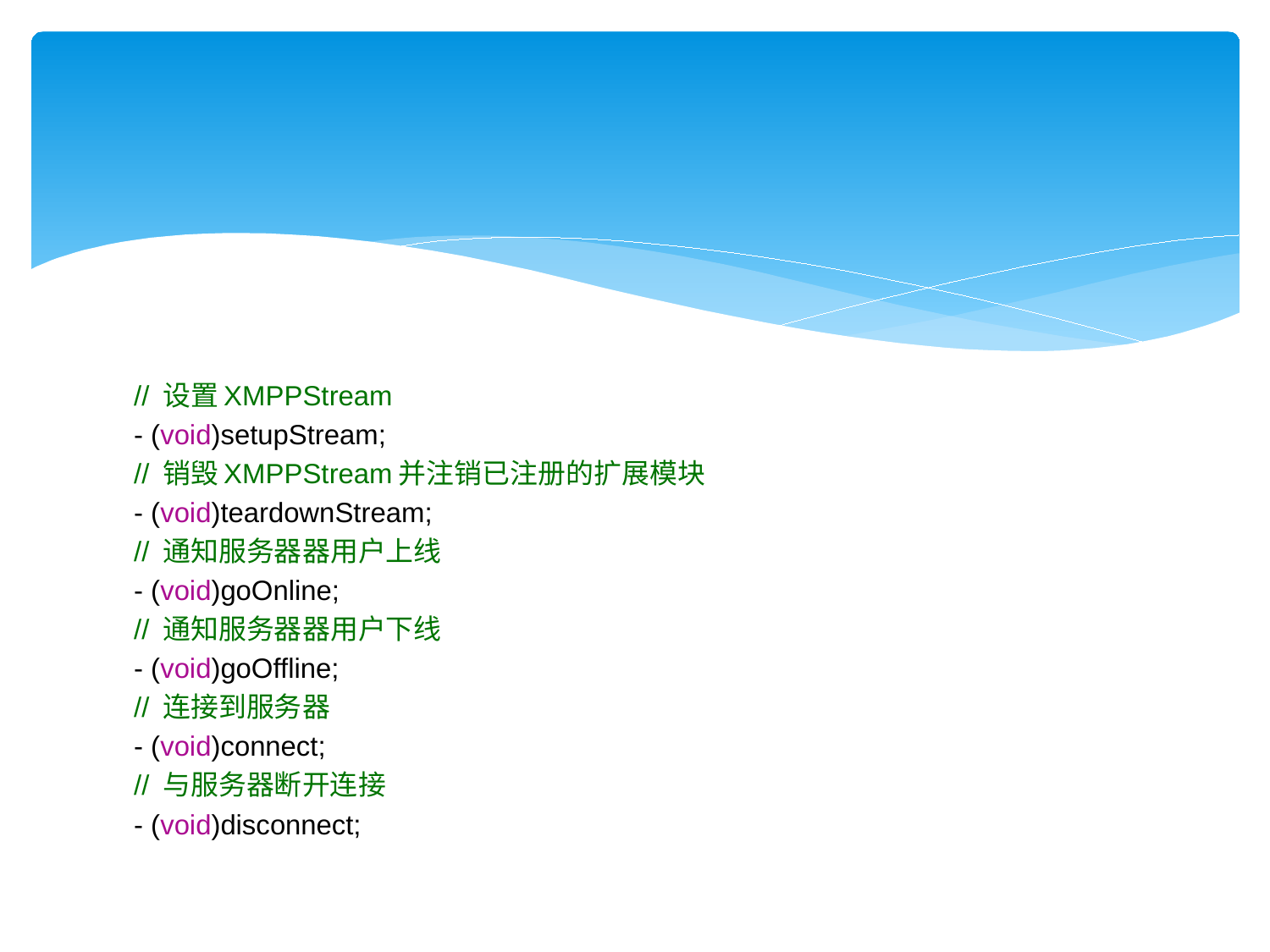

#
// 设置XMPPStream
- (void)setupStream;
// 销毁XMPPStream并注销已注册的扩展模块
- (void)teardownStream;
// 通知服务器器用户上线
- (void)goOnline;
// 通知服务器器用户下线
- (void)goOffline;
// 连接到服务器
- (void)connect;
// 与服务器断开连接
- (void)disconnect;